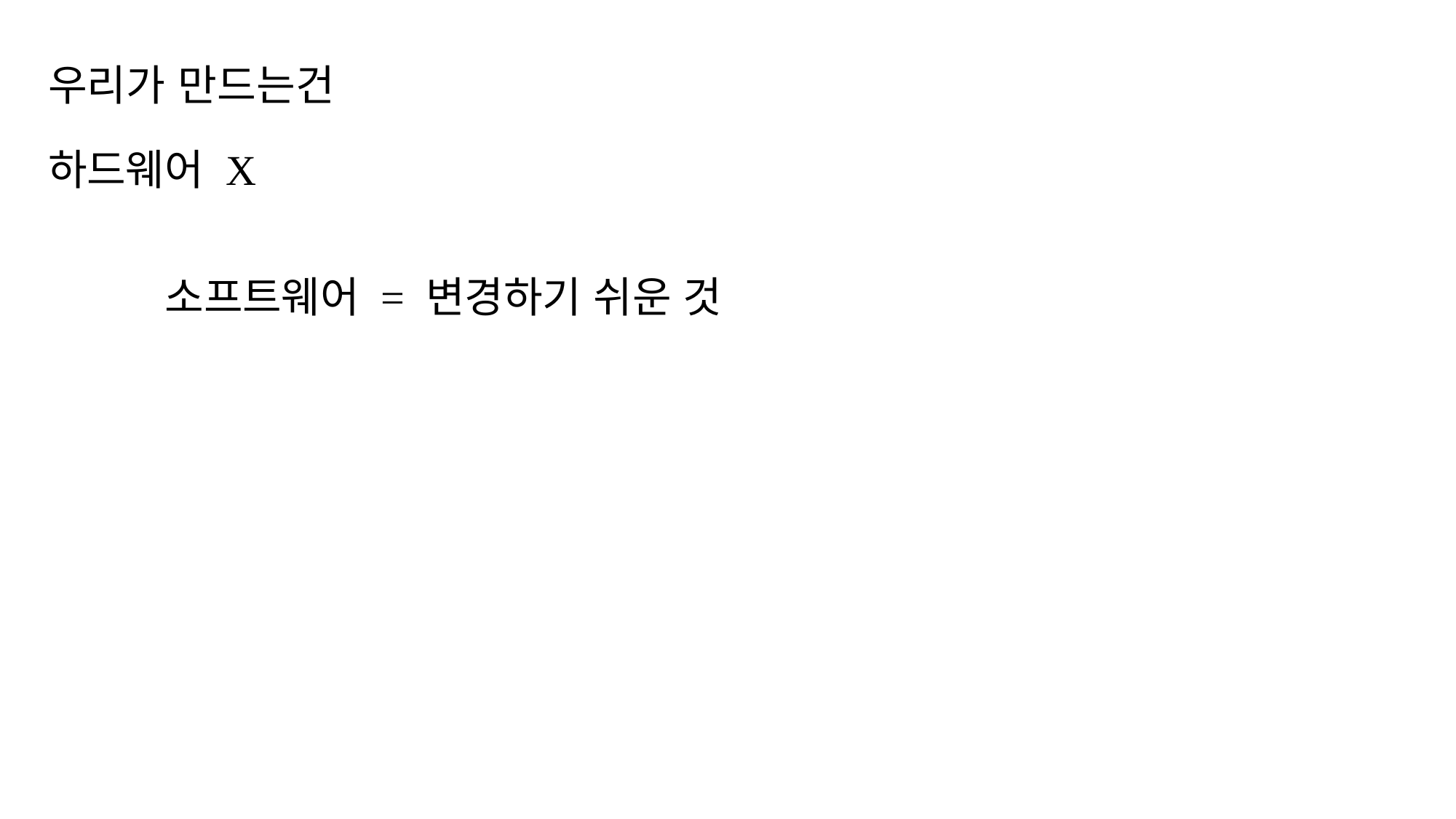

# 우리가 만드는건
하드웨어 X

         소프트웨어 = 변경하기 쉬운 것